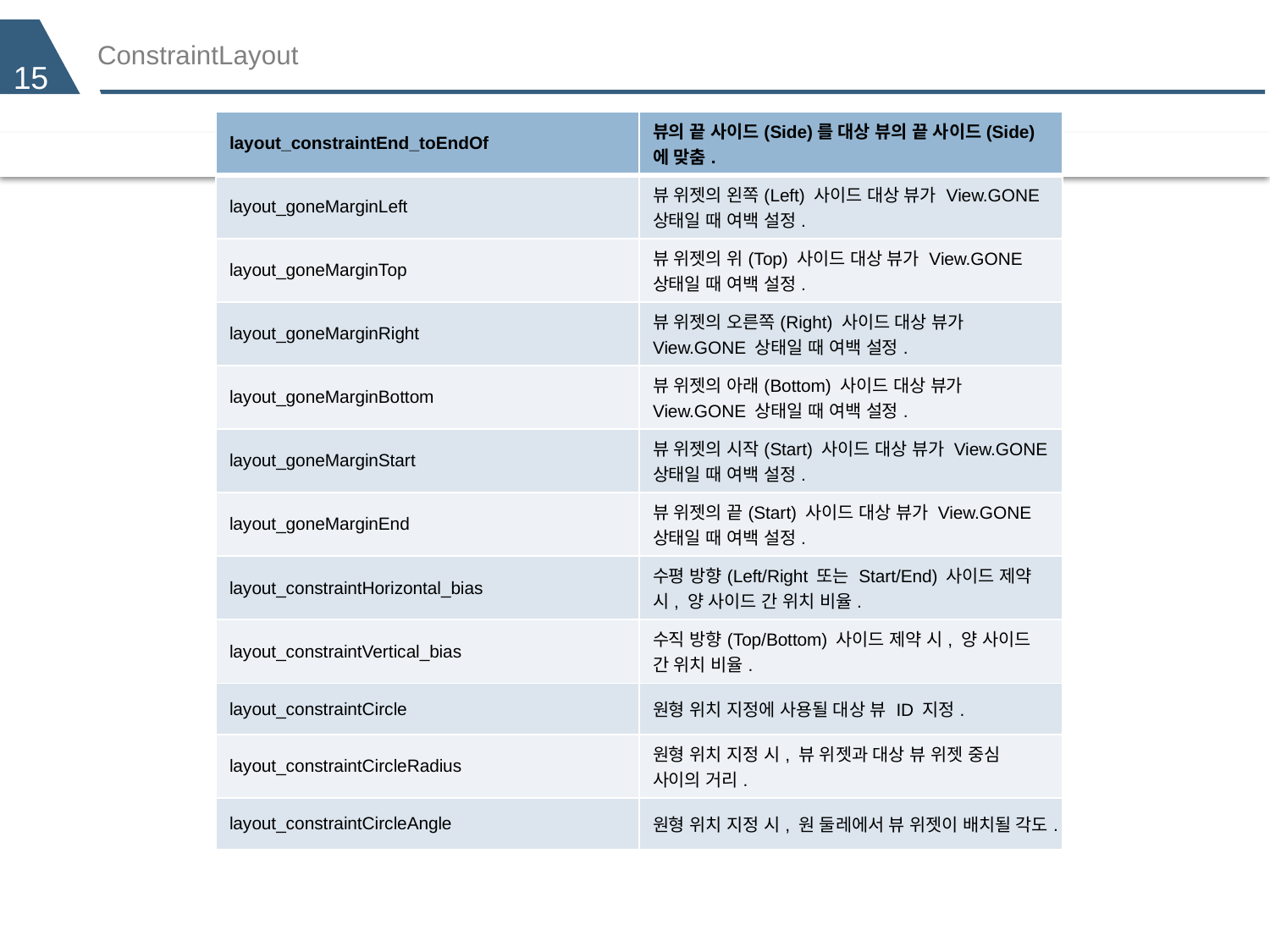

# ConstraintLayout
15
| layout\_constraintEnd\_toEndOf | 뷰의 끝 사이드(Side)를 대상 뷰의 끝 사이드(Side)에 맞춤. |
| --- | --- |
| layout\_goneMarginLeft | 뷰 위젯의 왼쪽(Left) 사이드 대상 뷰가 View.GONE 상태일 때 여백 설정. |
| layout\_goneMarginTop | 뷰 위젯의 위(Top) 사이드 대상 뷰가 View.GONE 상태일 때 여백 설정. |
| layout\_goneMarginRight | 뷰 위젯의 오른쪽(Right) 사이드 대상 뷰가 View.GONE 상태일 때 여백 설정. |
| layout\_goneMarginBottom | 뷰 위젯의 아래(Bottom) 사이드 대상 뷰가 View.GONE 상태일 때 여백 설정. |
| layout\_goneMarginStart | 뷰 위젯의 시작(Start) 사이드 대상 뷰가 View.GONE 상태일 때 여백 설정. |
| layout\_goneMarginEnd | 뷰 위젯의 끝(Start) 사이드 대상 뷰가 View.GONE 상태일 때 여백 설정. |
| layout\_constraintHorizontal\_bias | 수평 방향(Left/Right 또는 Start/End) 사이드 제약 시, 양 사이드 간 위치 비율. |
| layout\_constraintVertical\_bias | 수직 방향(Top/Bottom) 사이드 제약 시, 양 사이드 간 위치 비율. |
| layout\_constraintCircle | 원형 위치 지정에 사용될 대상 뷰 ID 지정. |
| layout\_constraintCircleRadius | 원형 위치 지정 시, 뷰 위젯과 대상 뷰 위젯 중심 사이의 거리. |
| layout\_constraintCircleAngle | 원형 위치 지정 시, 원 둘레에서 뷰 위젯이 배치될 각도. |